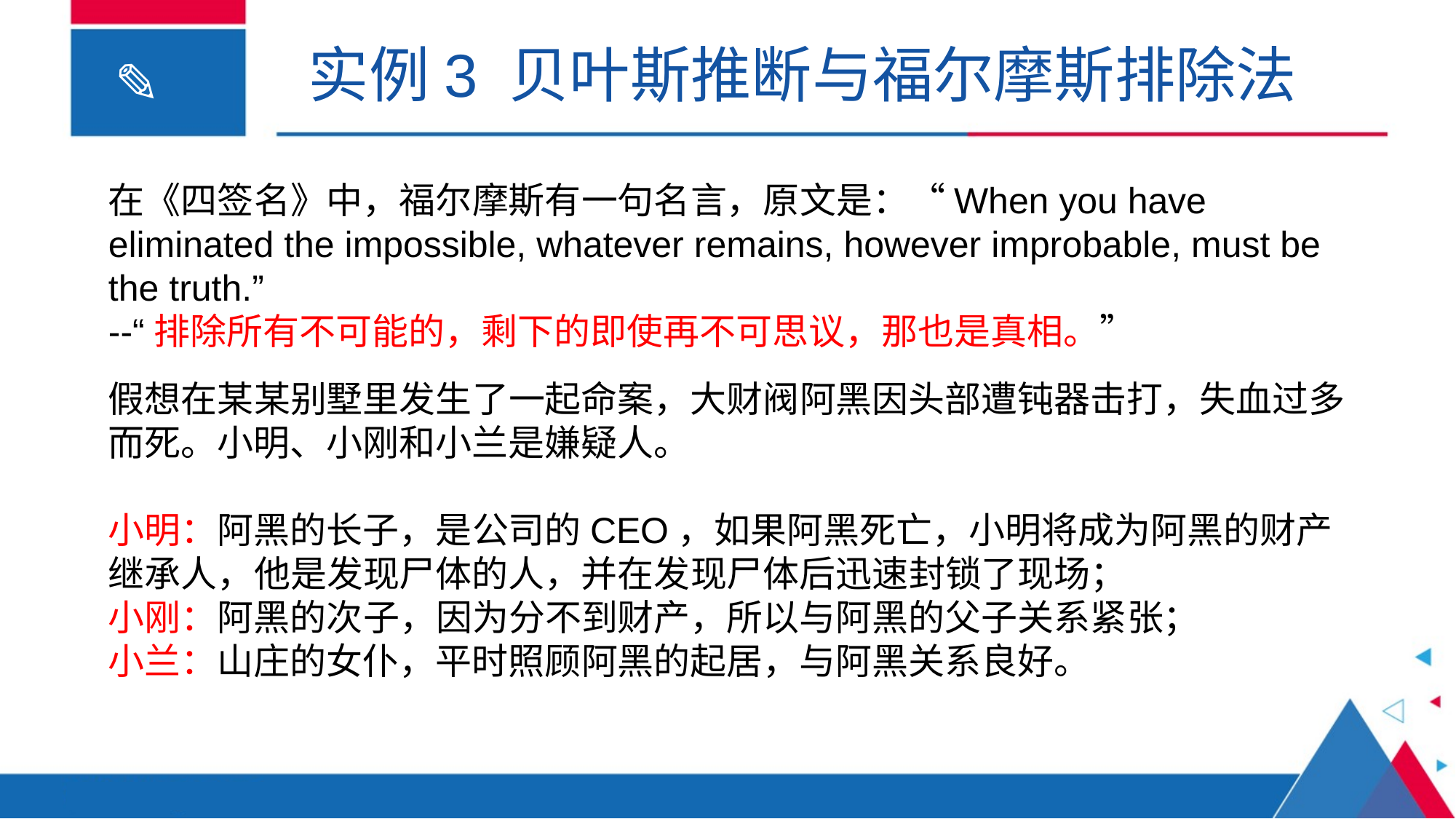

实例3 贝叶斯推断与福尔摩斯排除法
在《四签名》中，福尔摩斯有一句名言，原文是：“When you have eliminated the impossible, whatever remains, however improbable, must be the truth.”
--“排除所有不可能的，剩下的即使再不可思议，那也是真相。”
假想在某某别墅里发生了一起命案，大财阀阿黑因头部遭钝器击打，失血过多而死。小明、小刚和小兰是嫌疑人。

小明：阿黑的长子，是公司的CEO，如果阿黑死亡，小明将成为阿黑的财产继承人，他是发现尸体的人，并在发现尸体后迅速封锁了现场；
小刚：阿黑的次子，因为分不到财产，所以与阿黑的父子关系紧张；
小兰：山庄的女仆，平时照顾阿黑的起居，与阿黑关系良好。